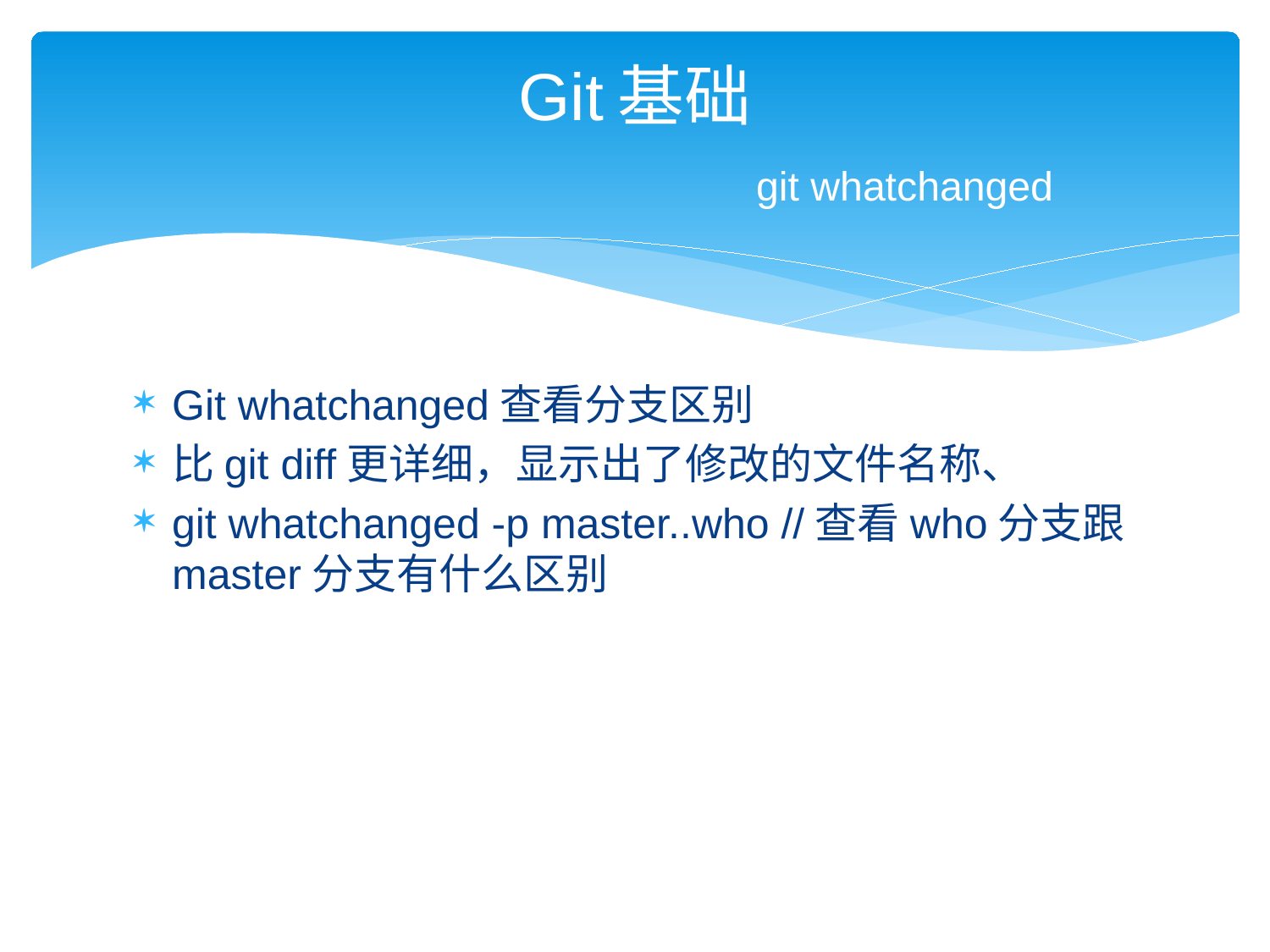

# Git基础 git whatchanged
Git whatchanged查看分支区别
比git diff更详细，显示出了修改的文件名称、
git whatchanged -p master..who //查看who分支跟master分支有什么区别